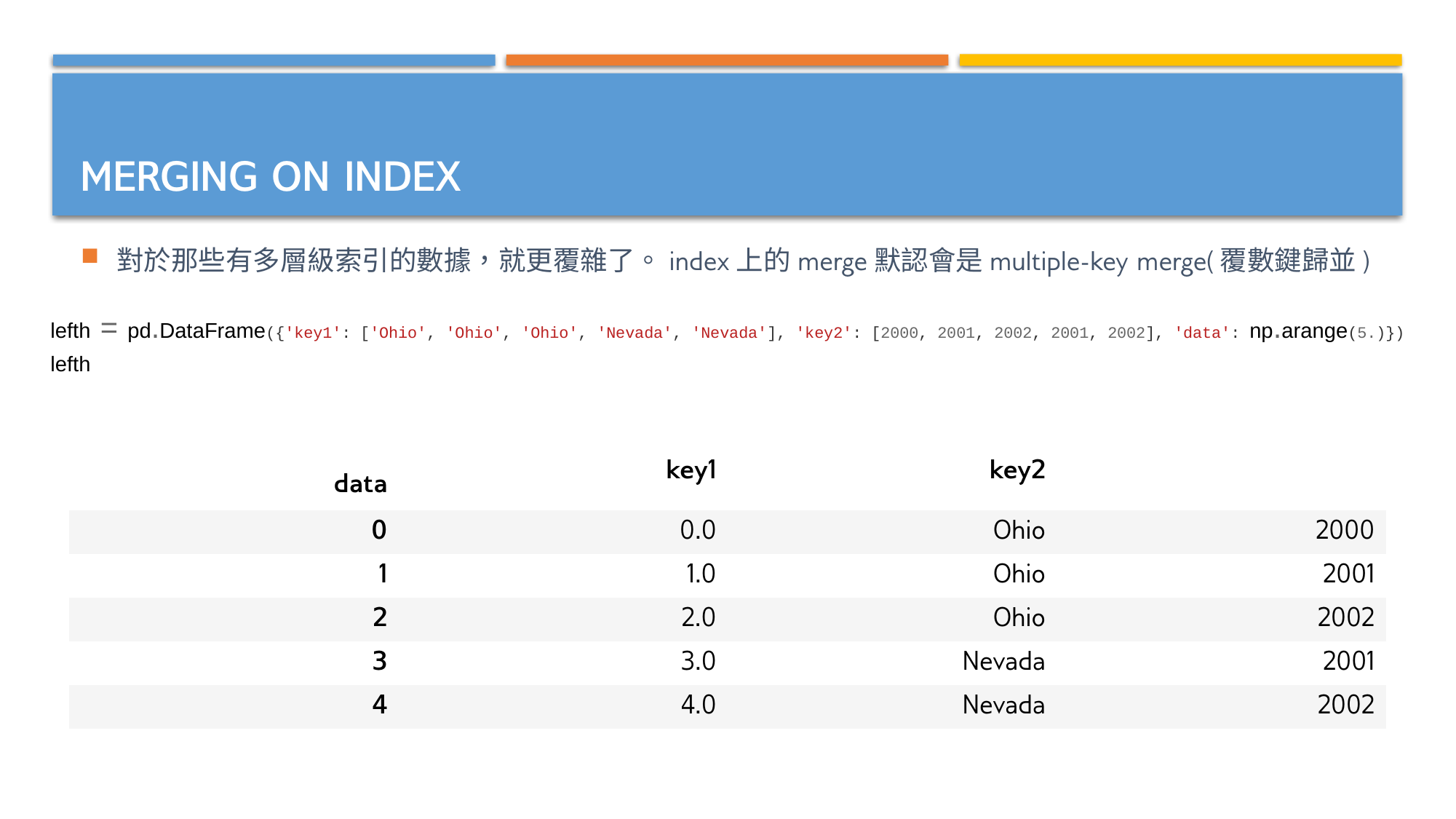

對於那些有多層級索引的數據，就更覆雜了。index上的merge默認會是multiple-key merge(覆數鍵歸並)
# Merging on Index
lefth = pd.DataFrame({'key1': ['Ohio', 'Ohio', 'Ohio', 'Nevada', 'Nevada'], 'key2': [2000, 2001, 2002, 2001, 2002], 'data': np.arange(5.)})
lefth
| data | key1 | key2 |  |
| --- | --- | --- | --- |
| 0 | 0.0 | Ohio | 2000 |
| 1 | 1.0 | Ohio | 2001 |
| 2 | 2.0 | Ohio | 2002 |
| 3 | 3.0 | Nevada | 2001 |
| 4 | 4.0 | Nevada | 2002 |